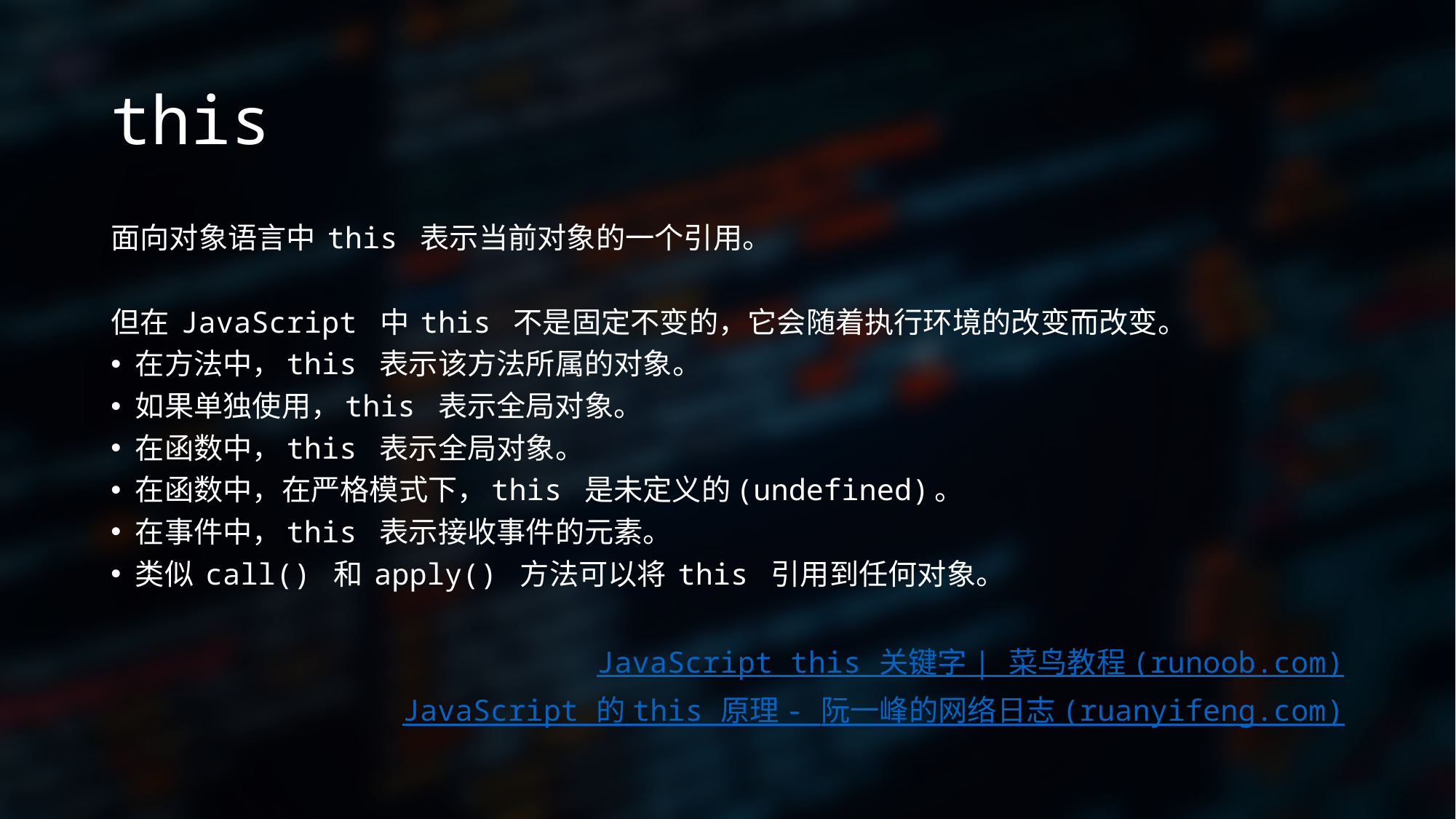

# this
面向对象语言中 this 表示当前对象的一个引用。

但在 JavaScript 中 this 不是固定不变的，它会随着执行环境的改变而改变。
在方法中，this 表示该方法所属的对象。
如果单独使用，this 表示全局对象。
在函数中，this 表示全局对象。
在函数中，在严格模式下，this 是未定义的(undefined)。
在事件中，this 表示接收事件的元素。
类似 call() 和 apply() 方法可以将 this 引用到任何对象。

JavaScript this 关键字 | 菜鸟教程 (runoob.com)
JavaScript 的 this 原理 - 阮一峰的网络日志 (ruanyifeng.com)